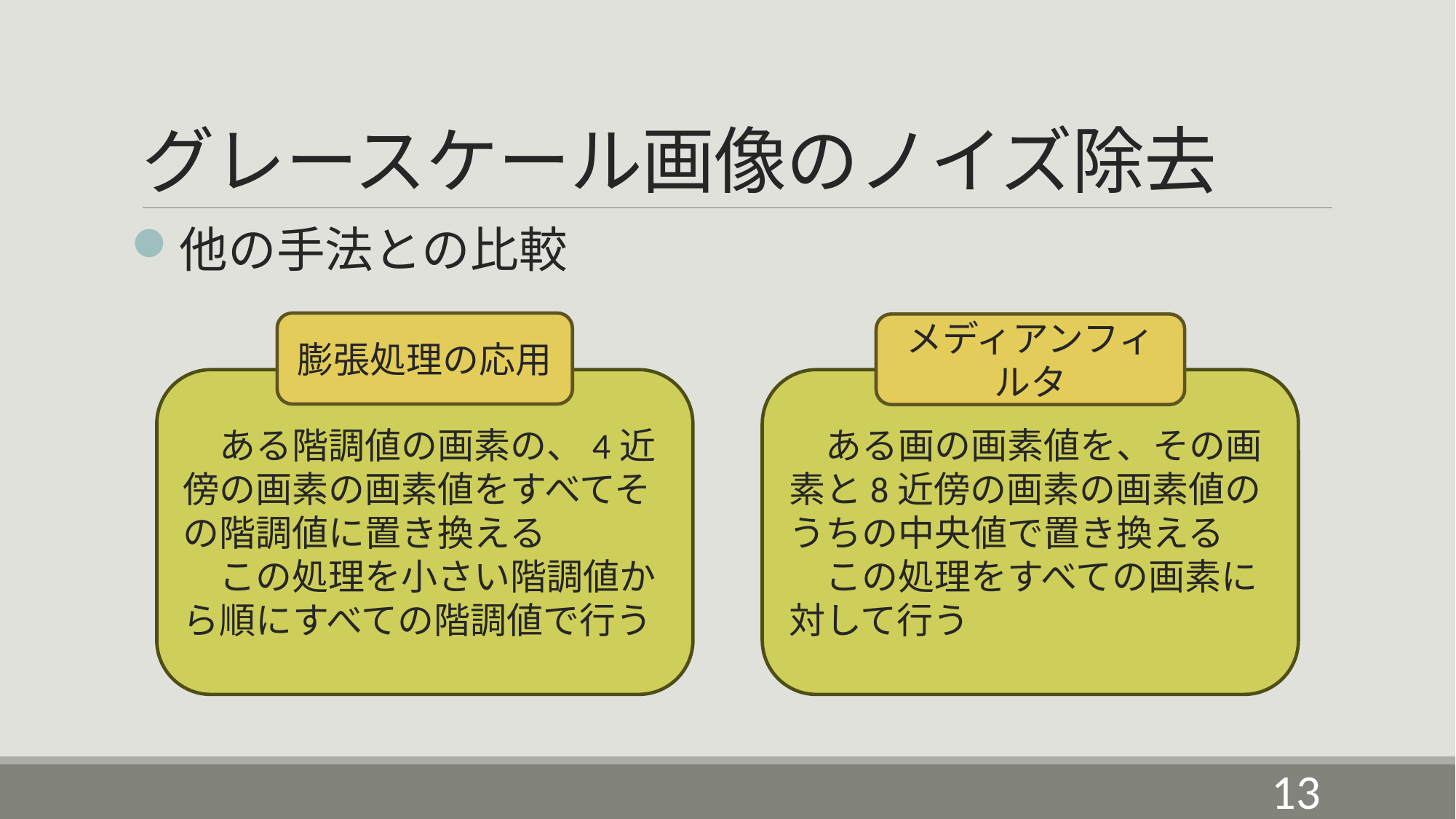

# グレースケール画像のノイズ除去
他の手法との比較
膨張処理の応用
メディアンフィルタ
　ある階調値の画素の、4近傍の画素の画素値をすべてその階調値に置き換える
　この処理を小さい階調値から順にすべての階調値で行う
　ある画の画素値を、その画素と8近傍の画素の画素値のうちの中央値で置き換える
　この処理をすべての画素に対して行う
13